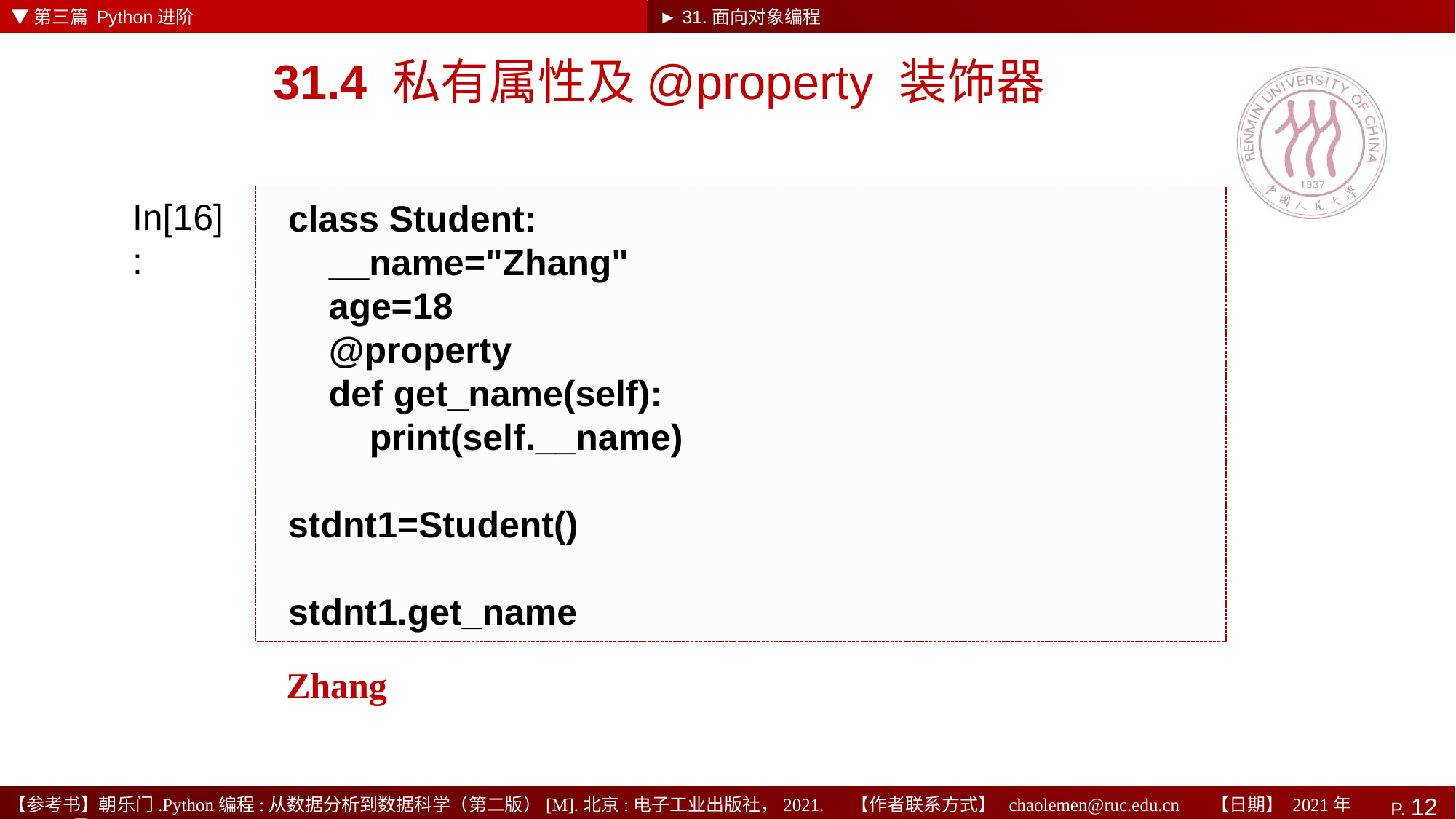

▼第三篇 Python进阶
► 31.面向对象编程
# 31.4 私有属性及@property 装饰器
class Student:
    __name="Zhang"
    age=18
    @property
    def get_name(self):
        print(self.__name)

stdnt1=Student()

stdnt1.get_name
In[16]:

Zhang